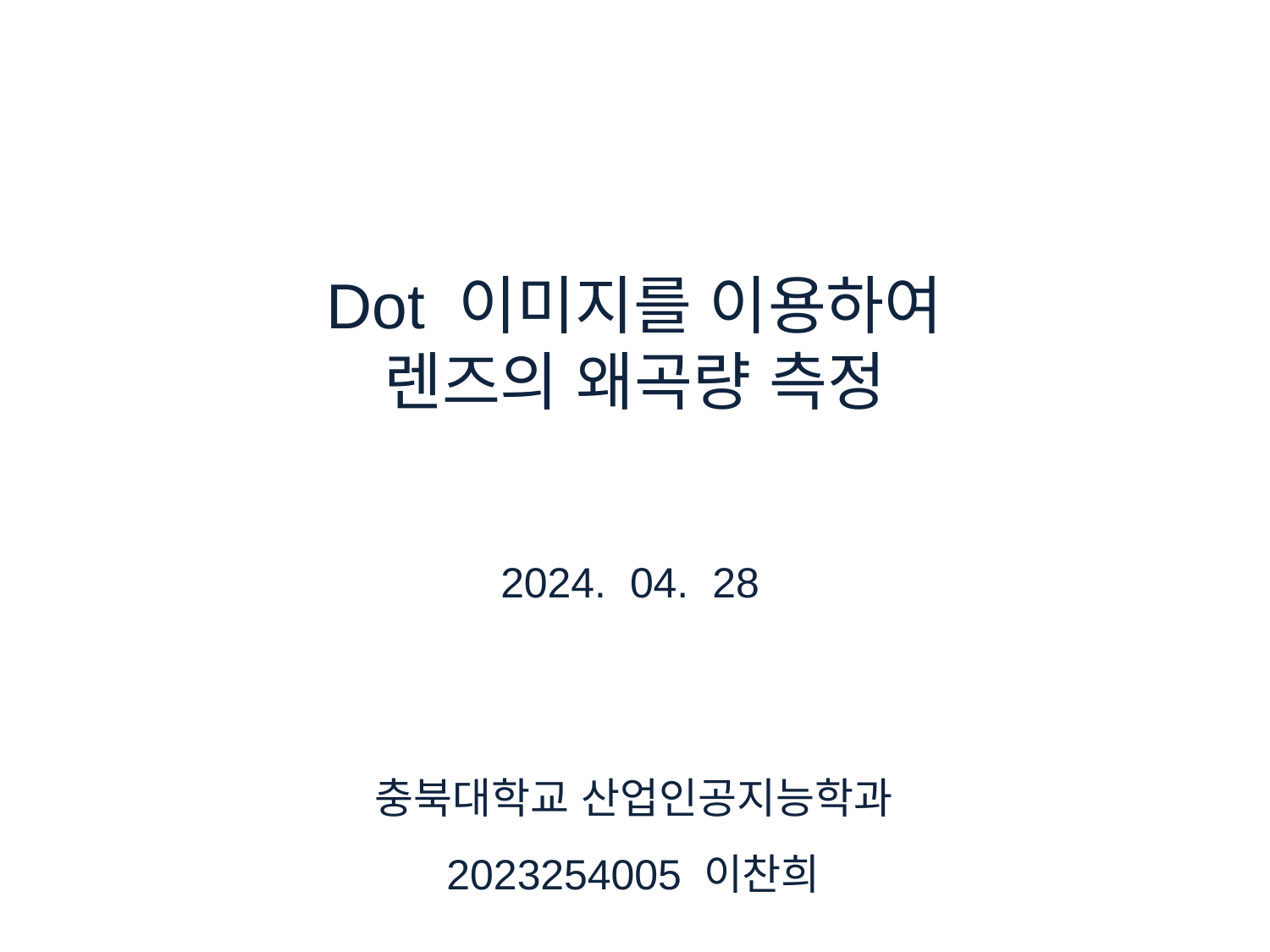

Dot 이미지를 이용하여
렌즈의 왜곡량 측정

2024.  04.  28
충북대학교 산업인공지능학과
2023254005 이찬희